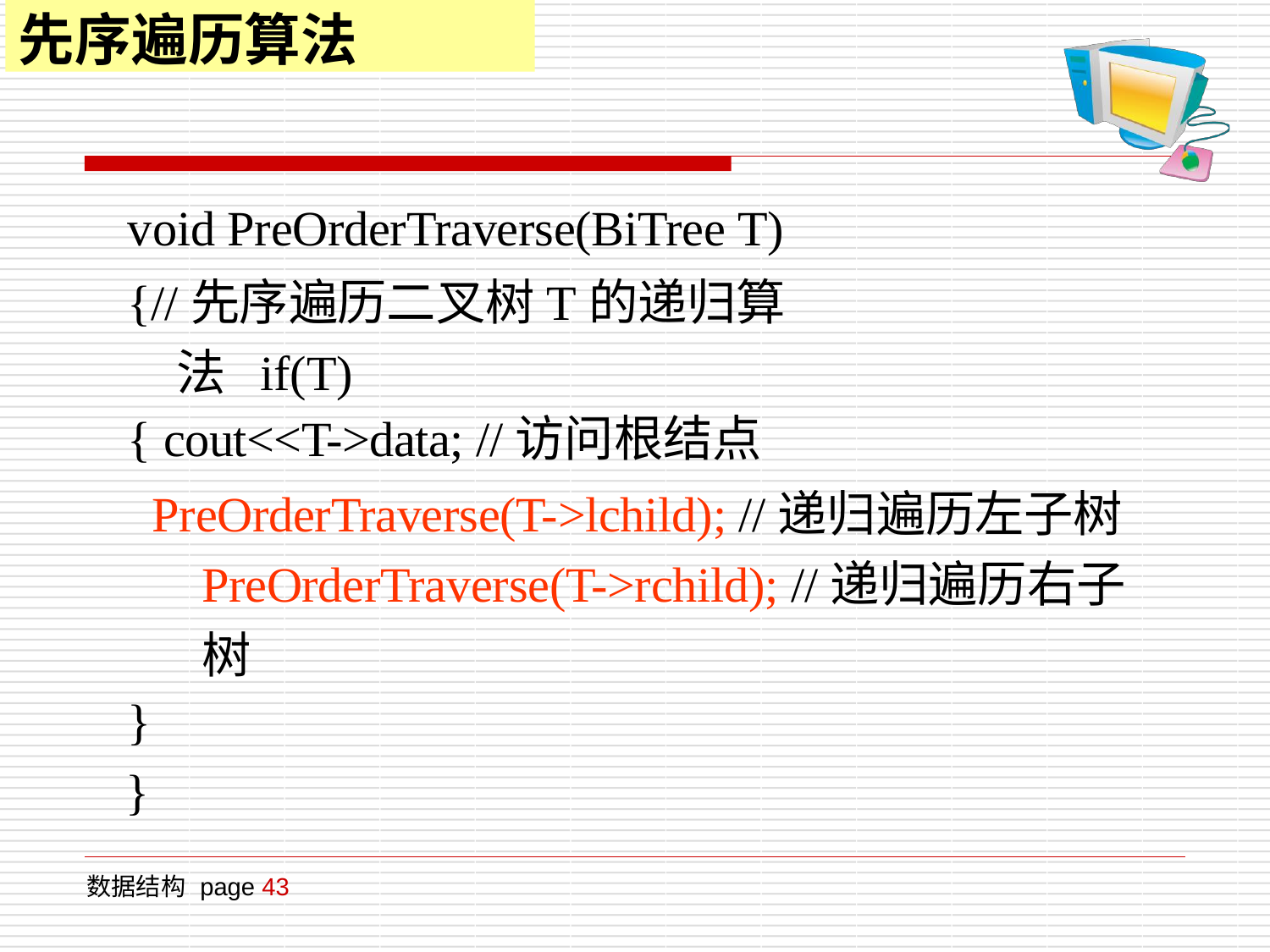

# 先序遍历算法

void PreOrderTraverse(BiTree T)
{//先序遍历二叉树T的递归算法  if(T)
{ cout<<T->data; //访问根结点
PreOrderTraverse(T->lchild); //递归遍历左子树 PreOrderTraverse(T->rchild); //递归遍历右子树
}
}

数据结构 page 43